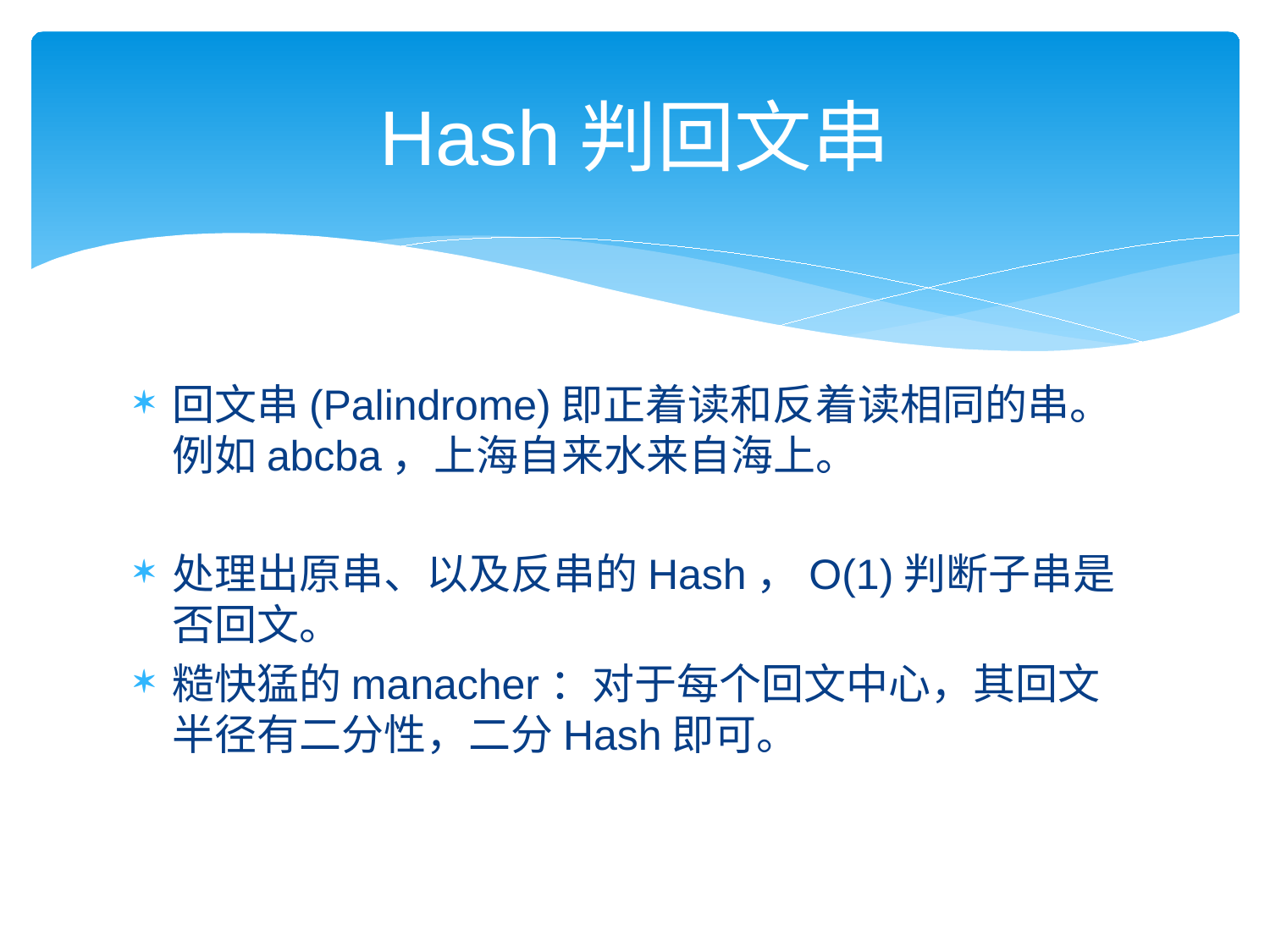

# Hash判回文串
回文串(Palindrome)即正着读和反着读相同的串。例如abcba，上海自来水来自海上。

处理出原串、以及反串的Hash，O(1)判断子串是否回文。
糙快猛的manacher：对于每个回文中心，其回文半径有二分性，二分Hash即可。